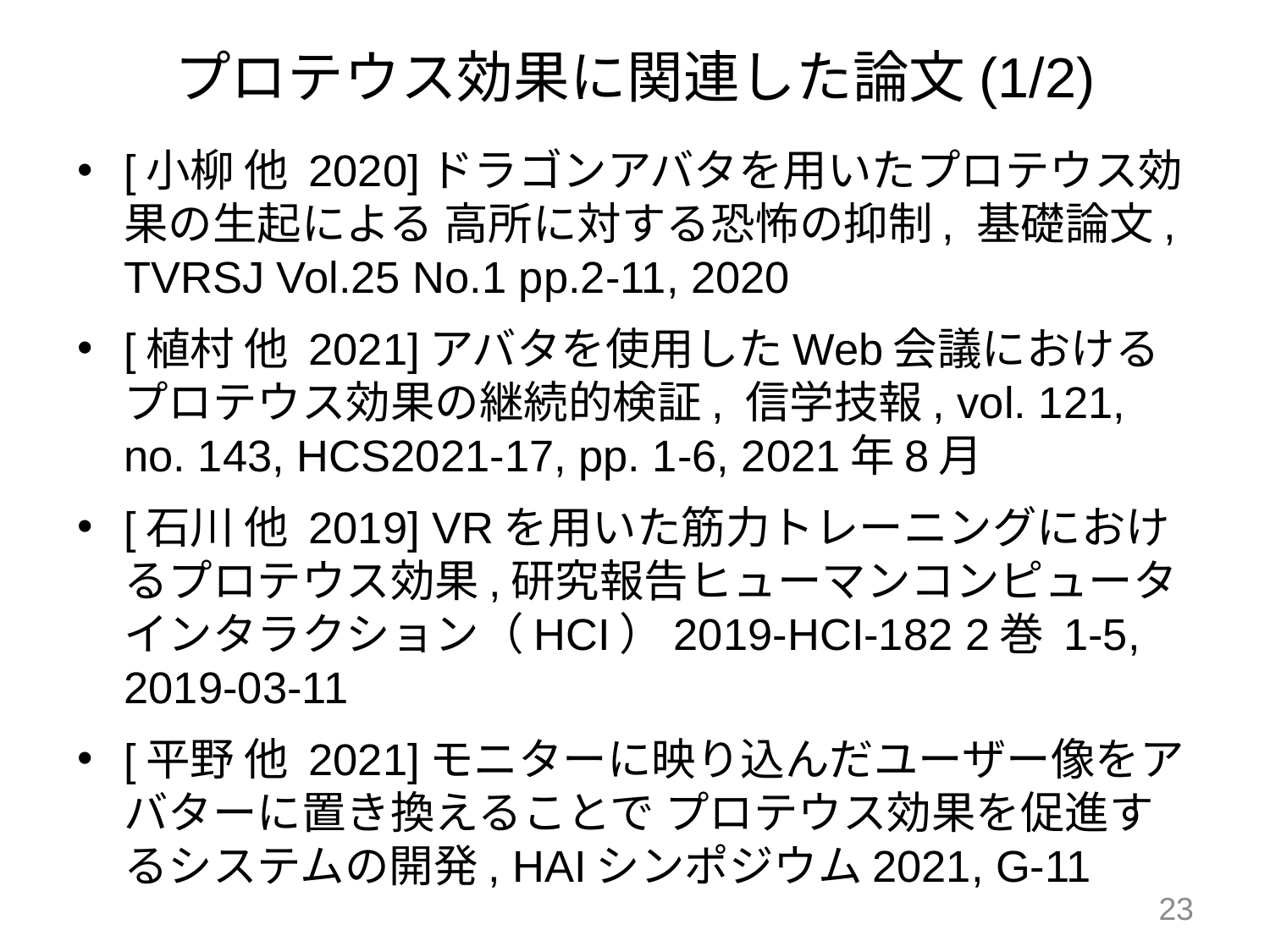

# プロテウス効果に関連した論文(1/2)
[小柳 他 2020]ドラゴンアバタを用いたプロテウス効果の生起による 高所に対する恐怖の抑制, 基礎論文, TVRSJ Vol.25 No.1 pp.2-11, 2020
[植村 他 2021]アバタを使用したWeb会議におけるプロテウス効果の継続的検証, 信学技報, vol. 121, no. 143, HCS2021-17, pp. 1-6, 2021年8月
[石川 他 2019] VRを用いた筋力トレーニングにおけるプロテウス効果,研究報告ヒューマンコンピュータインタラクション（HCI）2019-HCI-182 2巻 1-5, 2019-03-11
[平野 他 2021]モニターに映り込んだユーザー像をアバターに置き換えることで プロテウス効果を促進するシステムの開発, HAIシンポジウム2021, G-11

23